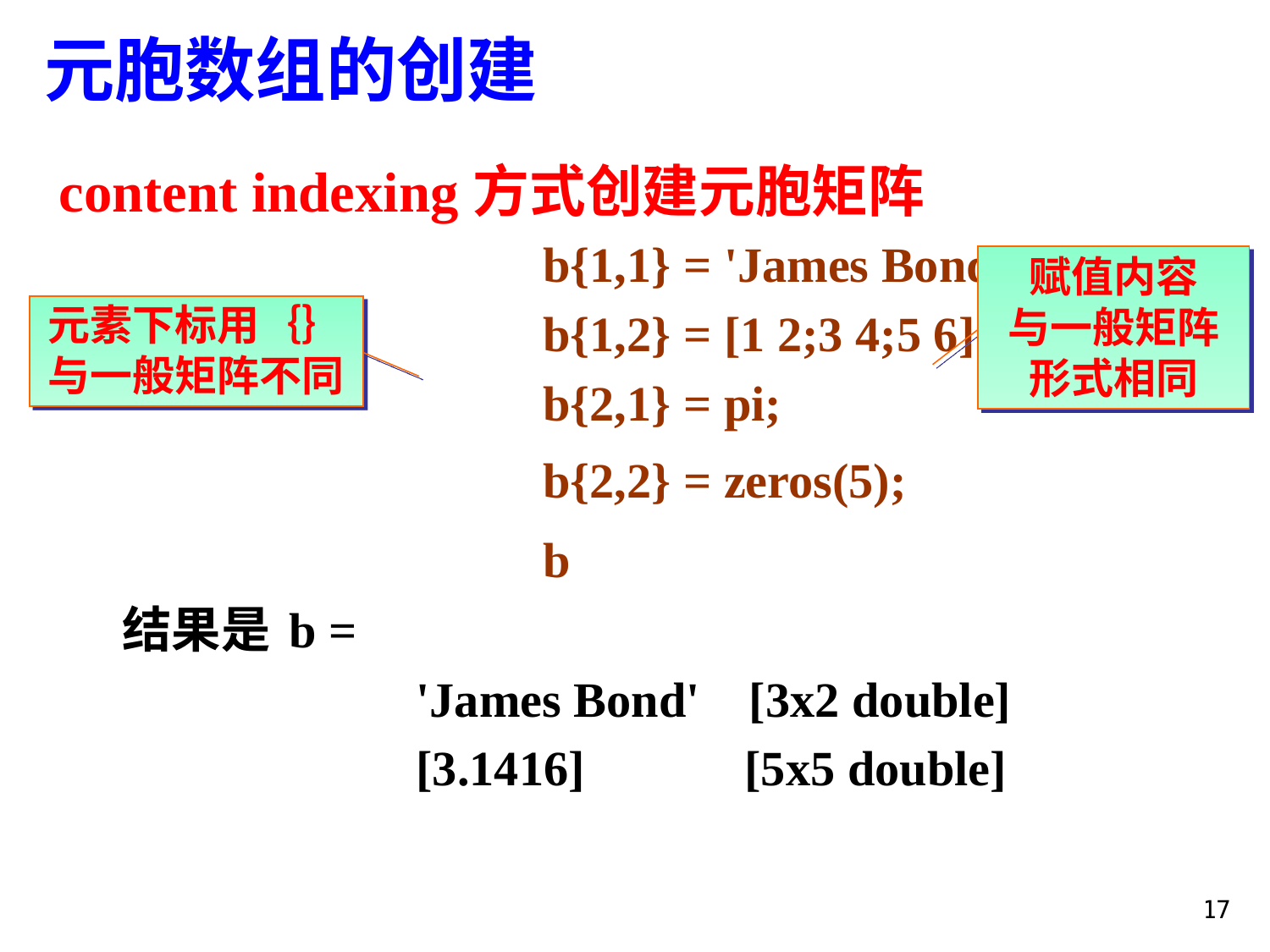

元胞数组的创建
content indexing方式创建元胞矩阵
				b{1,1} = 'James Bond' ;
				b{1,2} = [1 2;3 4;5 6];
				b{2,1} = pi;
				b{2,2} = zeros(5);
				b
结果是	b =
    		'James Bond'    [3x2 double]
    		[3.1416]             [5x5 double]
赋值内容
与一般矩阵形式相同
元素下标用｛｝
与一般矩阵不同
17